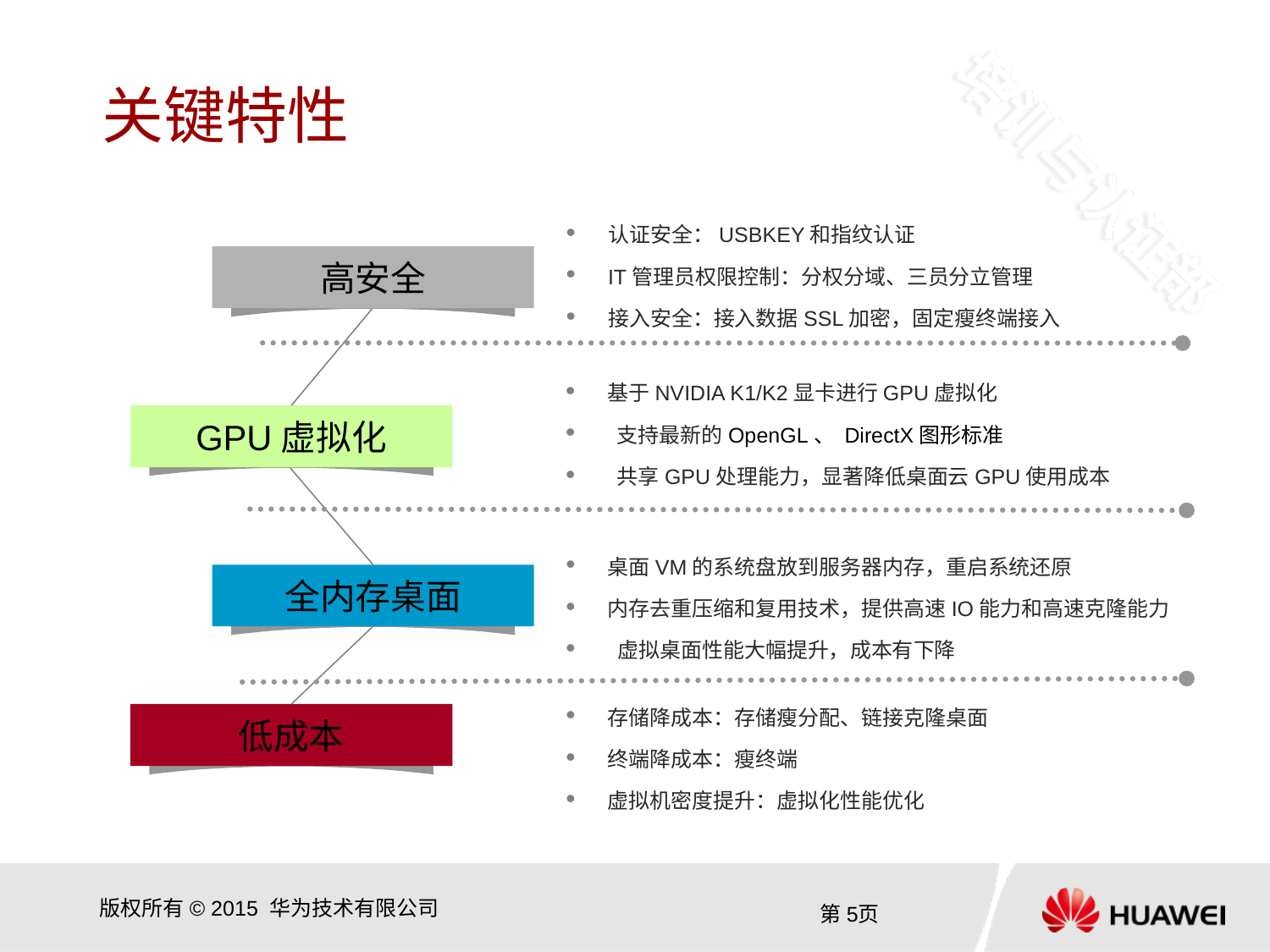

# 关键特性
认证安全：USBKEY和指纹认证
IT管理员权限控制：分权分域、三员分立管理
接入安全：接入数据SSL加密，固定瘦终端接入
高安全

基于NVIDIA K1/K2显卡进行GPU虚拟化
 支持最新的OpenGL、 DirectX图形标准
 共享GPU处理能力，显著降低桌面云GPU使用成本
GPU虚拟化

桌面VM的系统盘放到服务器内存，重启系统还原
内存去重压缩和复用技术，提供高速IO能力和高速克隆能力
 虚拟桌面性能大幅提升，成本有下降
全内存桌面

存储降成本：存储瘦分配、链接克隆桌面
终端降成本：瘦终端
虚拟机密度提升：虚拟化性能优化
低成本